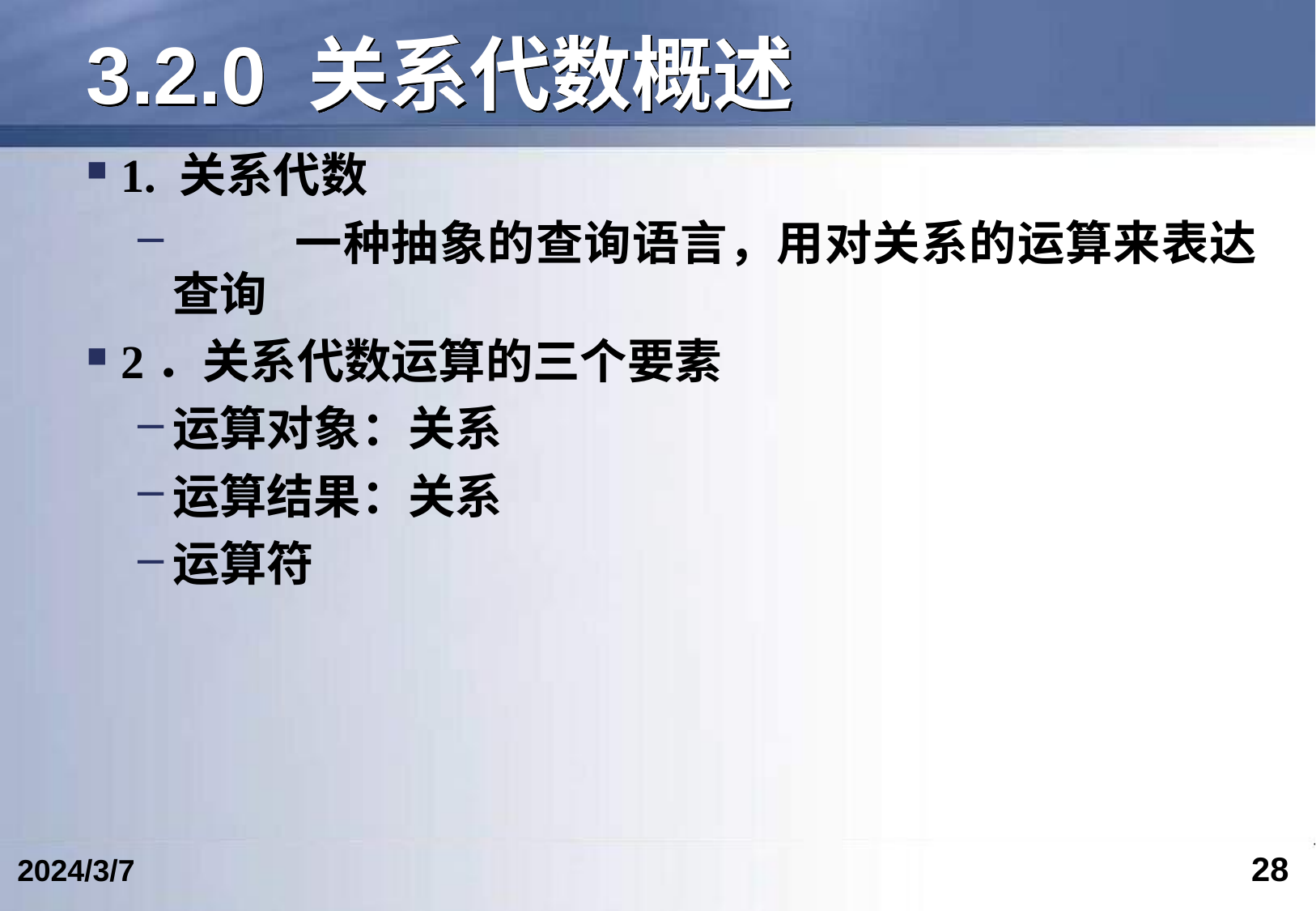

# 3.2.0 关系代数概述
1. 关系代数
	一种抽象的查询语言，用对关系的运算来表达查询
2．关系代数运算的三个要素
运算对象：关系
运算结果：关系
运算符
28
2024/3/7